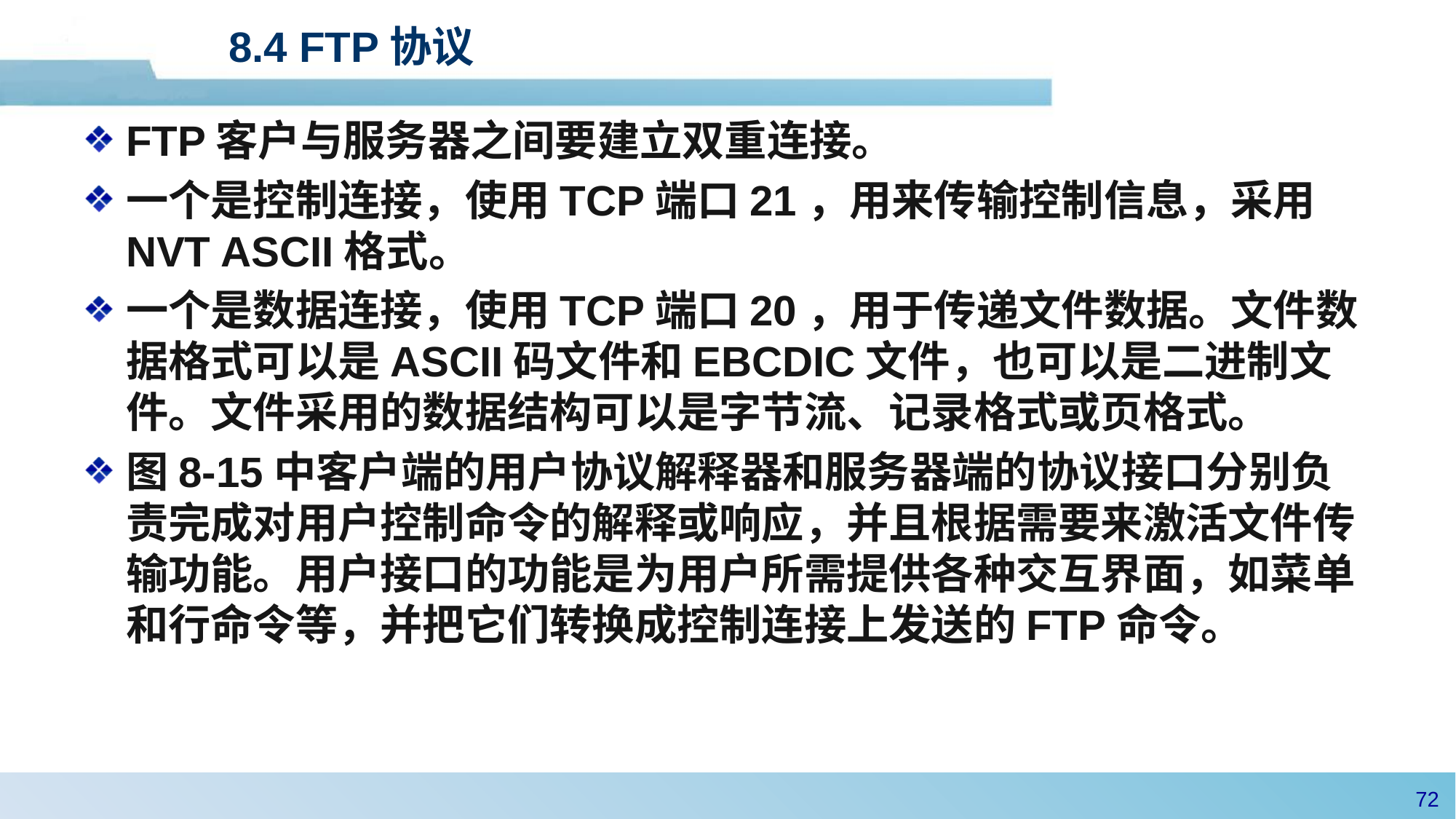

# 8.4 FTP协议
FTP客户与服务器之间要建立双重连接。
一个是控制连接，使用TCP端口21，用来传输控制信息，采用NVT ASCII格式。
一个是数据连接，使用TCP端口20，用于传递文件数据。文件数据格式可以是ASCII码文件和EBCDIC文件，也可以是二进制文件。文件采用的数据结构可以是字节流、记录格式或页格式。
图8-15中客户端的用户协议解释器和服务器端的协议接口分别负责完成对用户控制命令的解释或响应，并且根据需要来激活文件传输功能。用户接口的功能是为用户所需提供各种交互界面，如菜单和行命令等，并把它们转换成控制连接上发送的FTP命令。
72